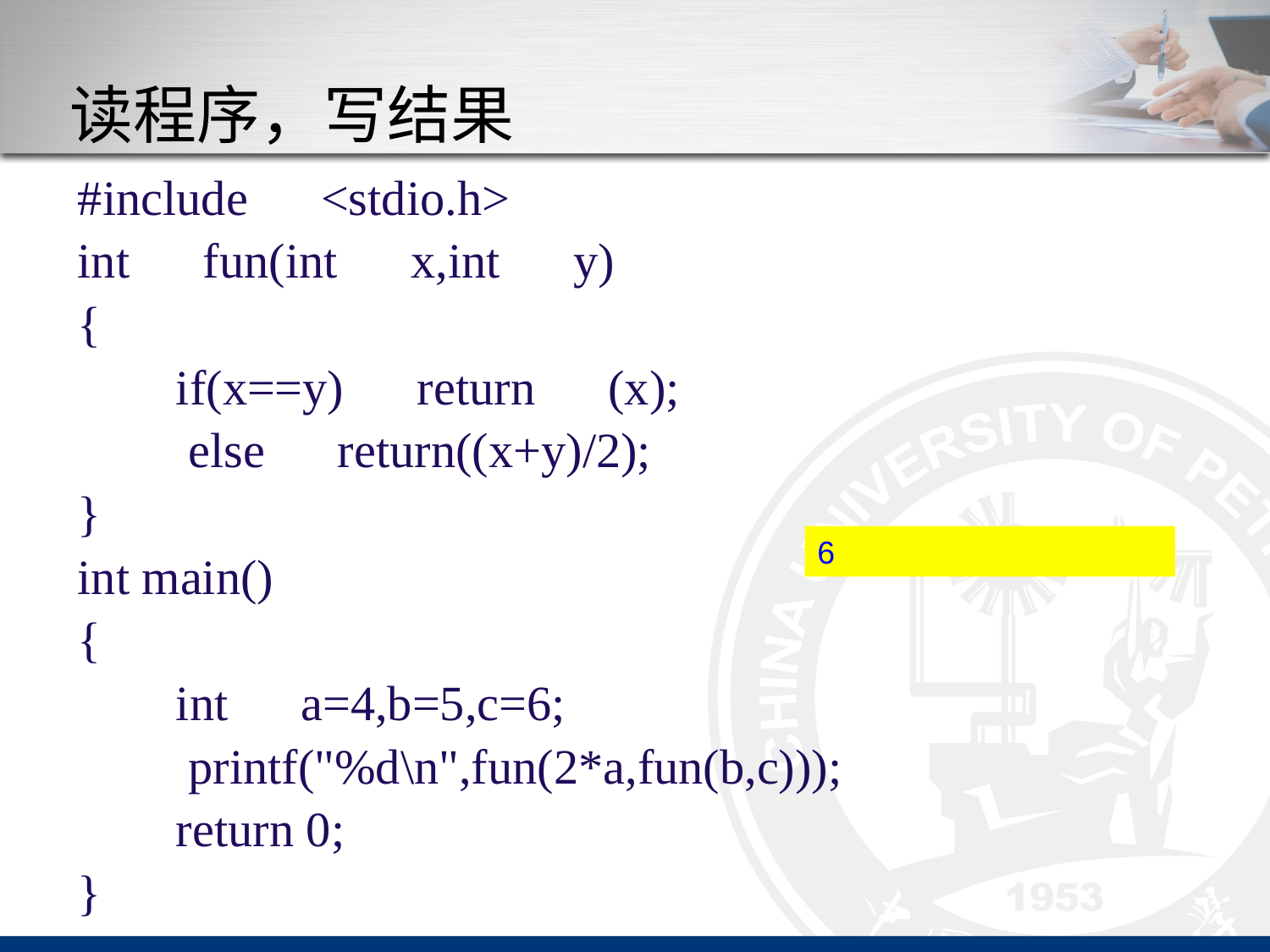

# 读程序，写结果
#include　<stdio.h>
int　fun(int　x,int　y)
{
        if(x==y)　return　(x);
　　else　return((x+y)/2);
}
int main()
{
        int　a=4,b=5,c=6;
　　printf("%d\n",fun(2*a,fun(b,c)));
        return 0;
}

6